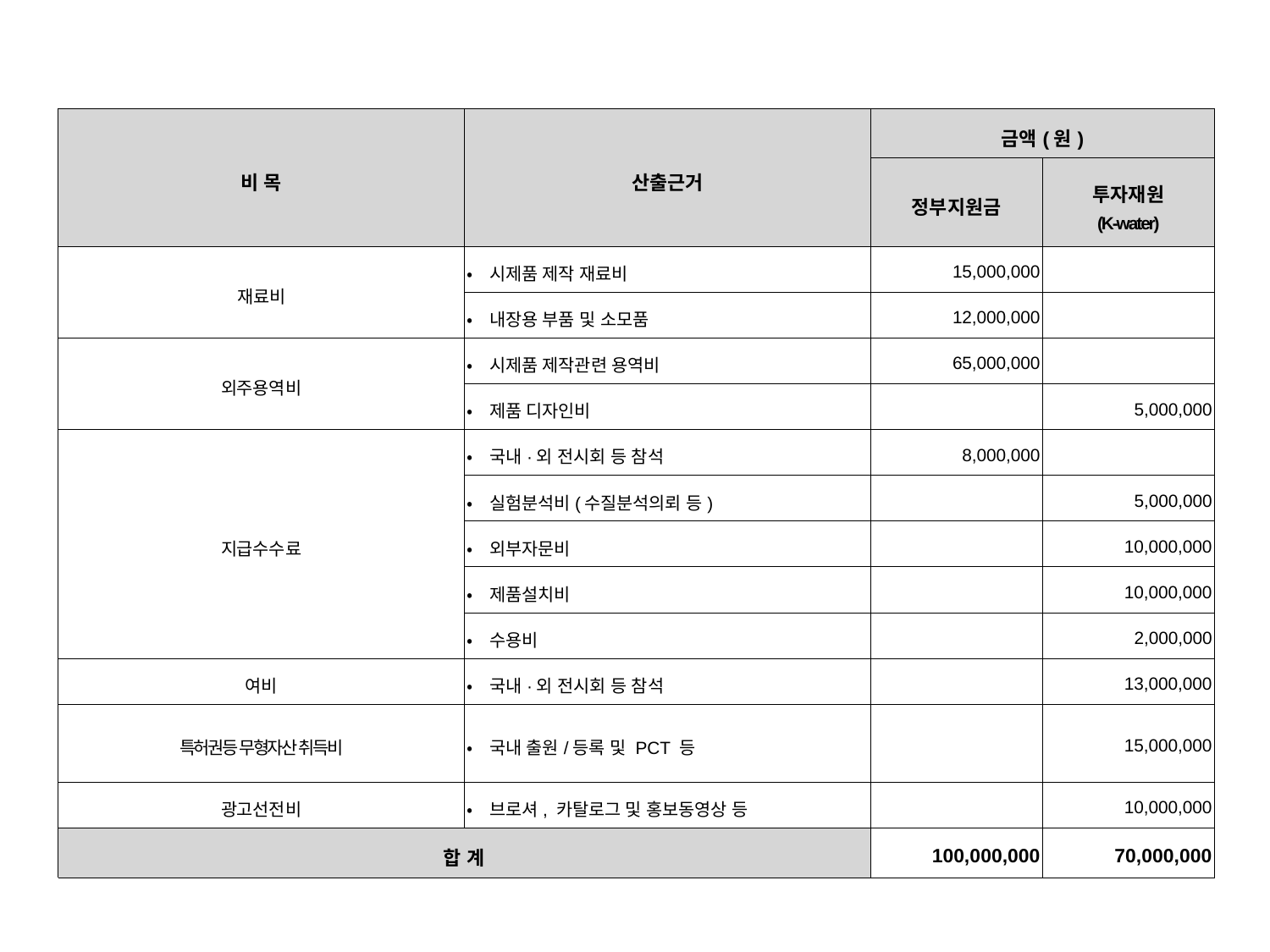

| 비 목 | 산출근거 | 금액(원) |  |
| --- | --- | --- | --- |
|  |  | 정부지원금 | 투자재원 (K-water) |
| 재료비 | •시제품 제작 재료비 | 15,000,000 |  |
|  | •내장용 부품 및 소모품 | 12,000,000 |  |
| 외주용역비 | •시제품 제작관련 용역비 | 65,000,000 |  |
|  | •제품 디자인비 |  | 5,000,000 |
| 지급수수료 | •국내·외 전시회 등 참석 | 8,000,000 |  |
|  | •실험분석비(수질분석의뢰 등) |  | 5,000,000 |
|  | •외부자문비 |  | 10,000,000 |
|  | •제품설치비 |  | 10,000,000 |
|  | •수용비 |  | 2,000,000 |
| 여비 | •국내·외 전시회 등 참석 |  | 13,000,000 |
| 특허권등 무형자산 취득비 | •국내 출원/등록 및 PCT 등 |  | 15,000,000 |
| 광고선전비 | •브로셔, 카탈로그 및 홍보동영상 등 |  | 10,000,000 |
| 합 계 |  | 100,000,000 | 70,000,000 |